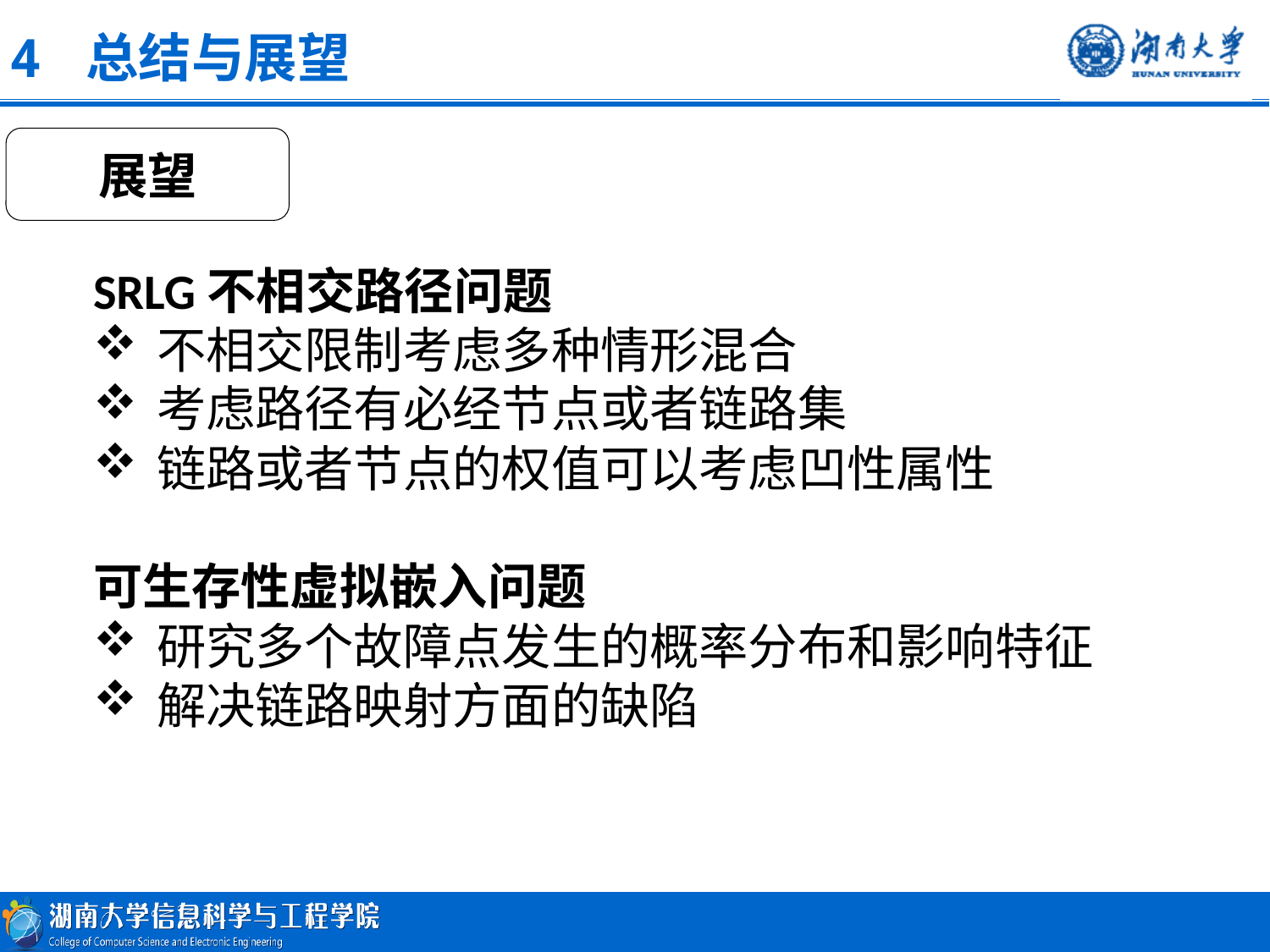

4 总结与展望
展望
SRLG不相交路径问题
不相交限制考虑多种情形混合
考虑路径有必经节点或者链路集
链路或者节点的权值可以考虑凹性属性

可生存性虚拟嵌入问题
研究多个故障点发生的概率分布和影响特征
解决链路映射方面的缺陷